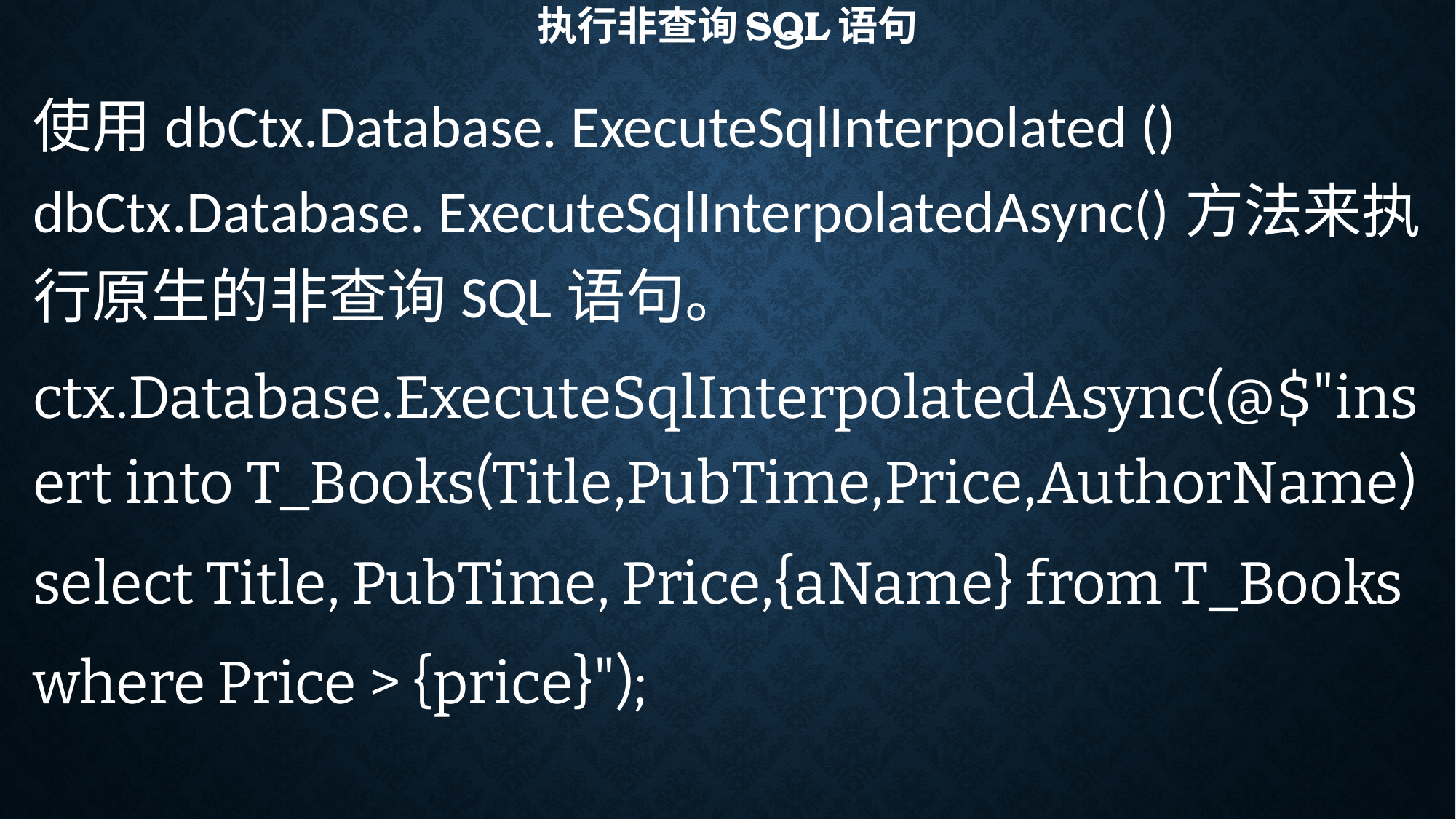

# 执行非查询SQL语句
使用dbCtx.Database. ExecuteSqlInterpolated () dbCtx.Database. ExecuteSqlInterpolatedAsync()方法来执行原生的非查询SQL语句。
ctx.Database.ExecuteSqlInterpolatedAsync(@$"insert into T_Books(Title,PubTime,Price,AuthorName)
select Title, PubTime, Price,{aName} from T_Books
where Price > {price}");